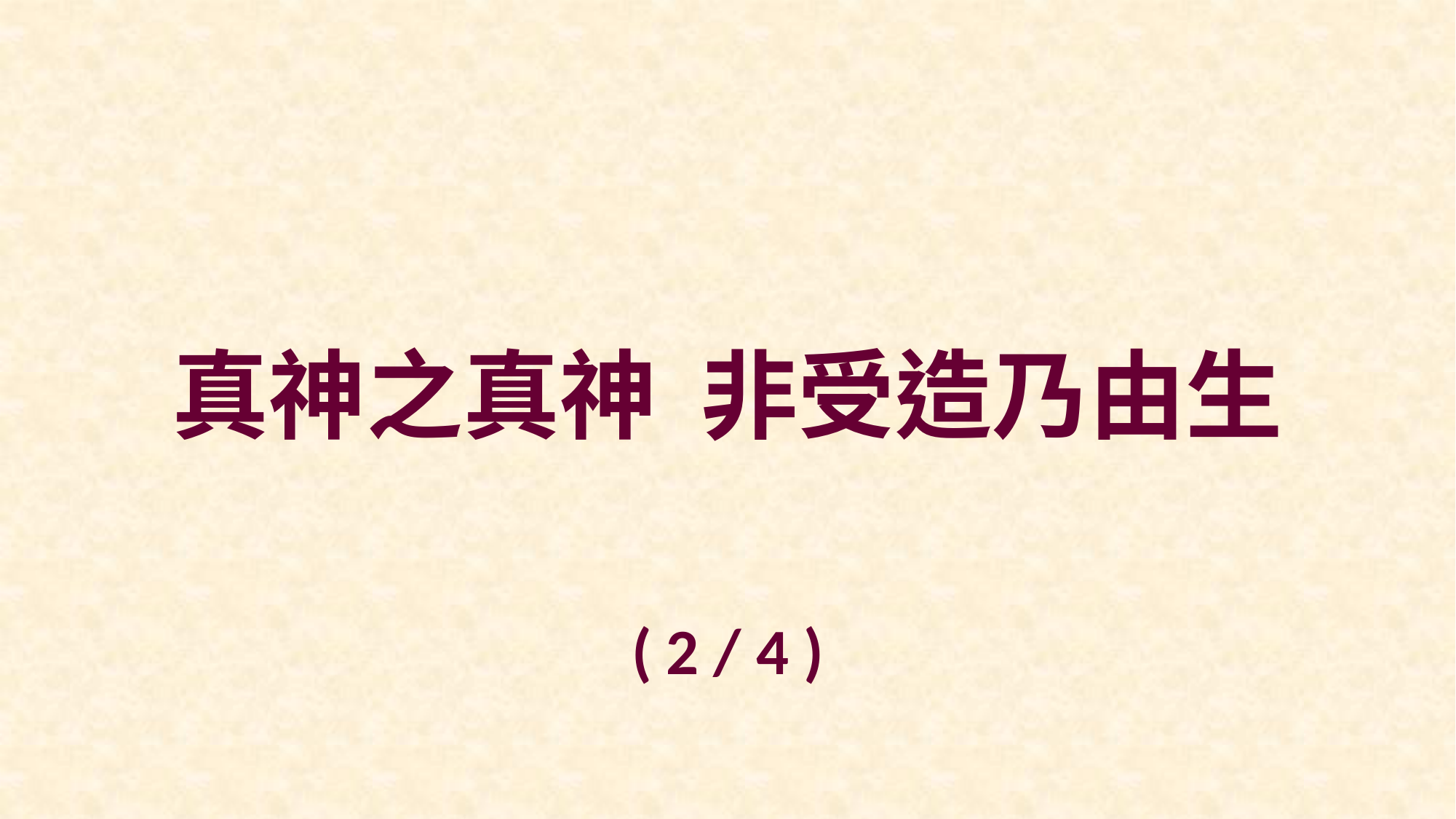

真神之真神  非受造乃由生
( 2 / 4 )